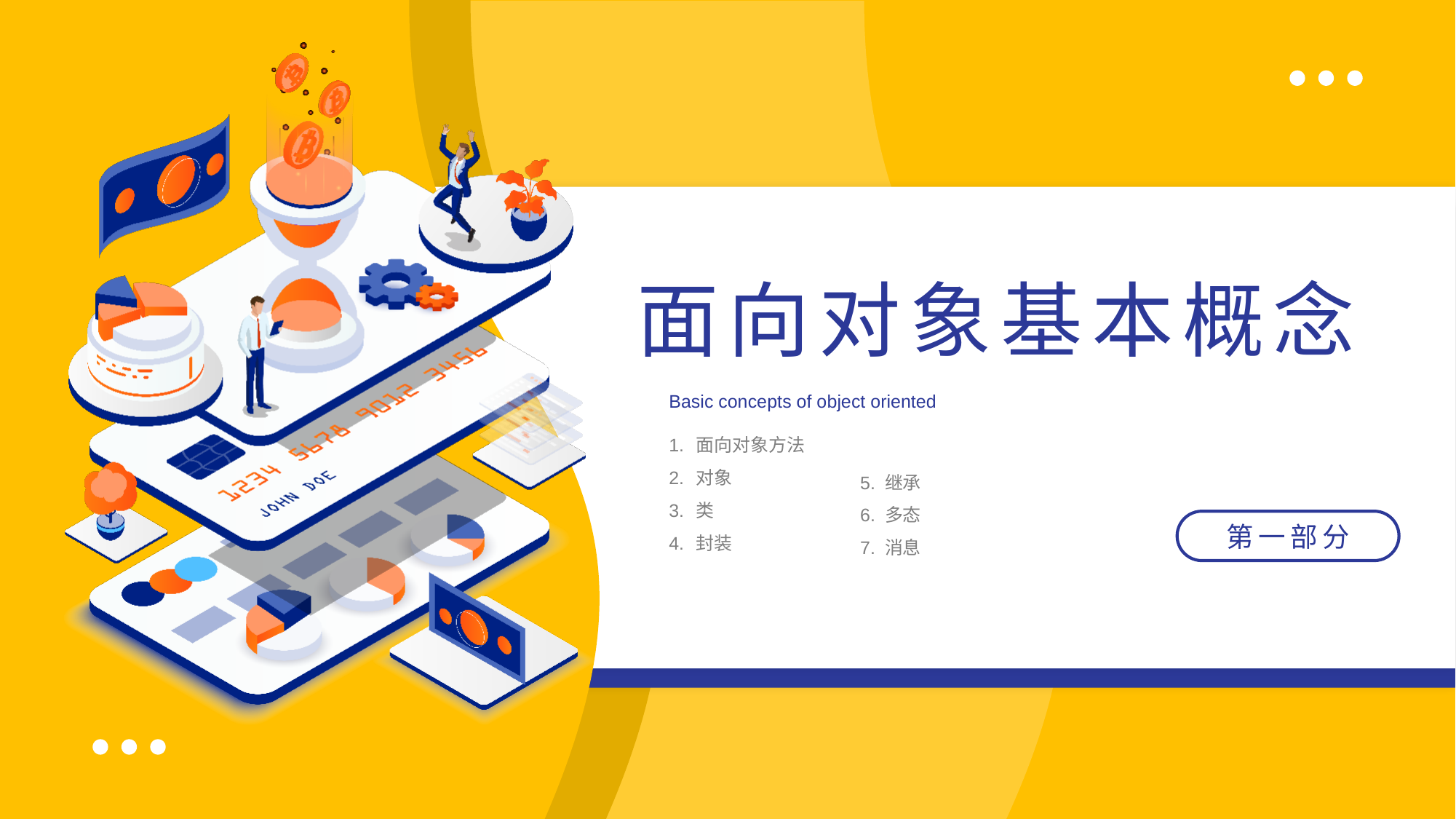

面向对象基本概念
Basic concepts of object oriented
面向对象方法
对象
类
封装
5. 继承
6. 多态
7. 消息

第一部分